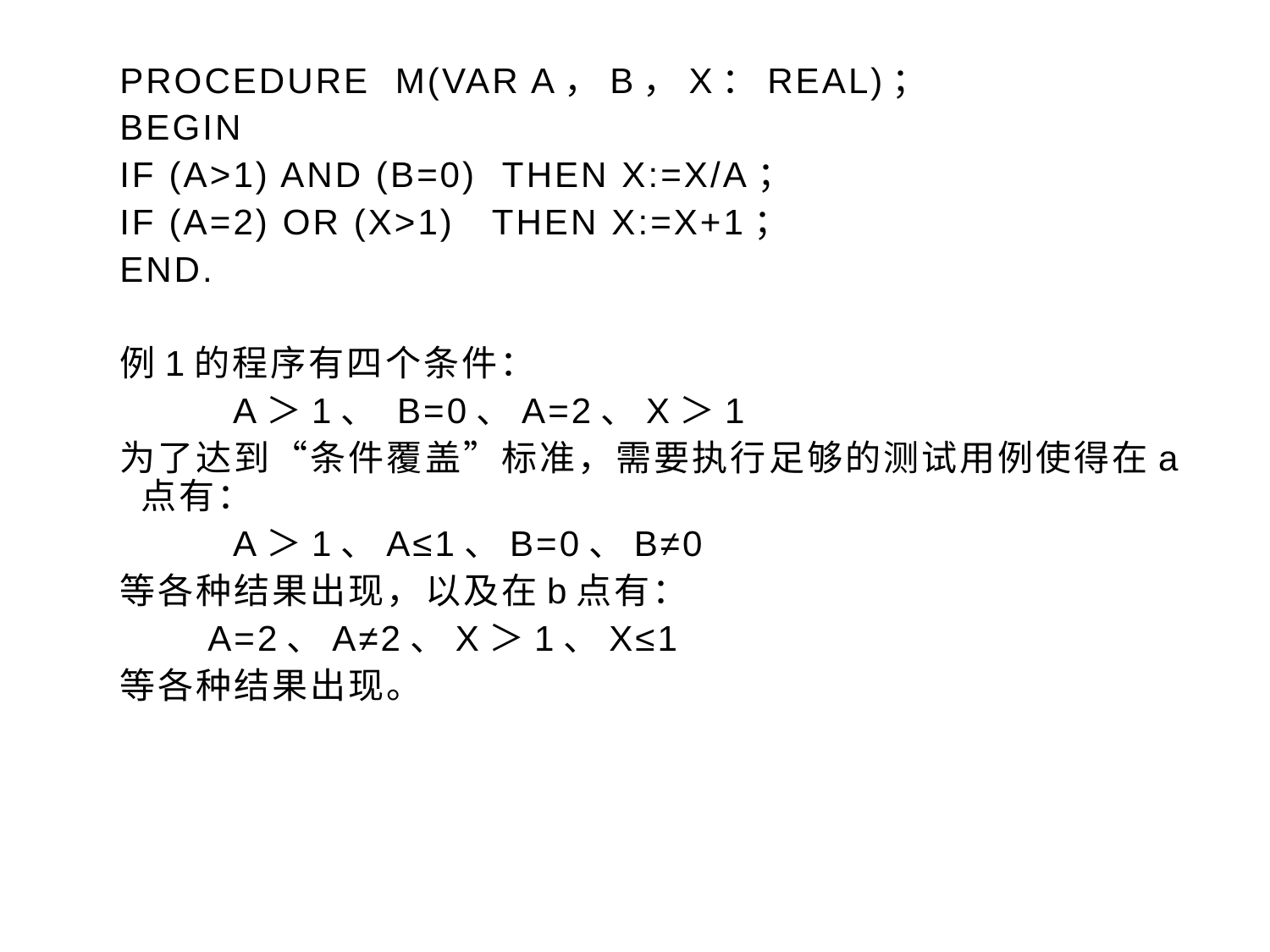

PROCEDURE  M(VAR A，B，X：REAL)；
BEGIN
IF (A>1) AND (B=0)  THEN X:=X/A；
IF (A=2) OR (X>1)   THEN X:=X+1；
END.

例1的程序有四个条件：
         A＞1、 B=0、A=2、X＞1
为了达到“条件覆盖”标准，需要执行足够的测试用例使得在a点有：
         A＞1、A≤1、B=0、B≠0
等各种结果出现，以及在b点有：
       A=2、A≠2、X＞1、X≤1
等各种结果出现。